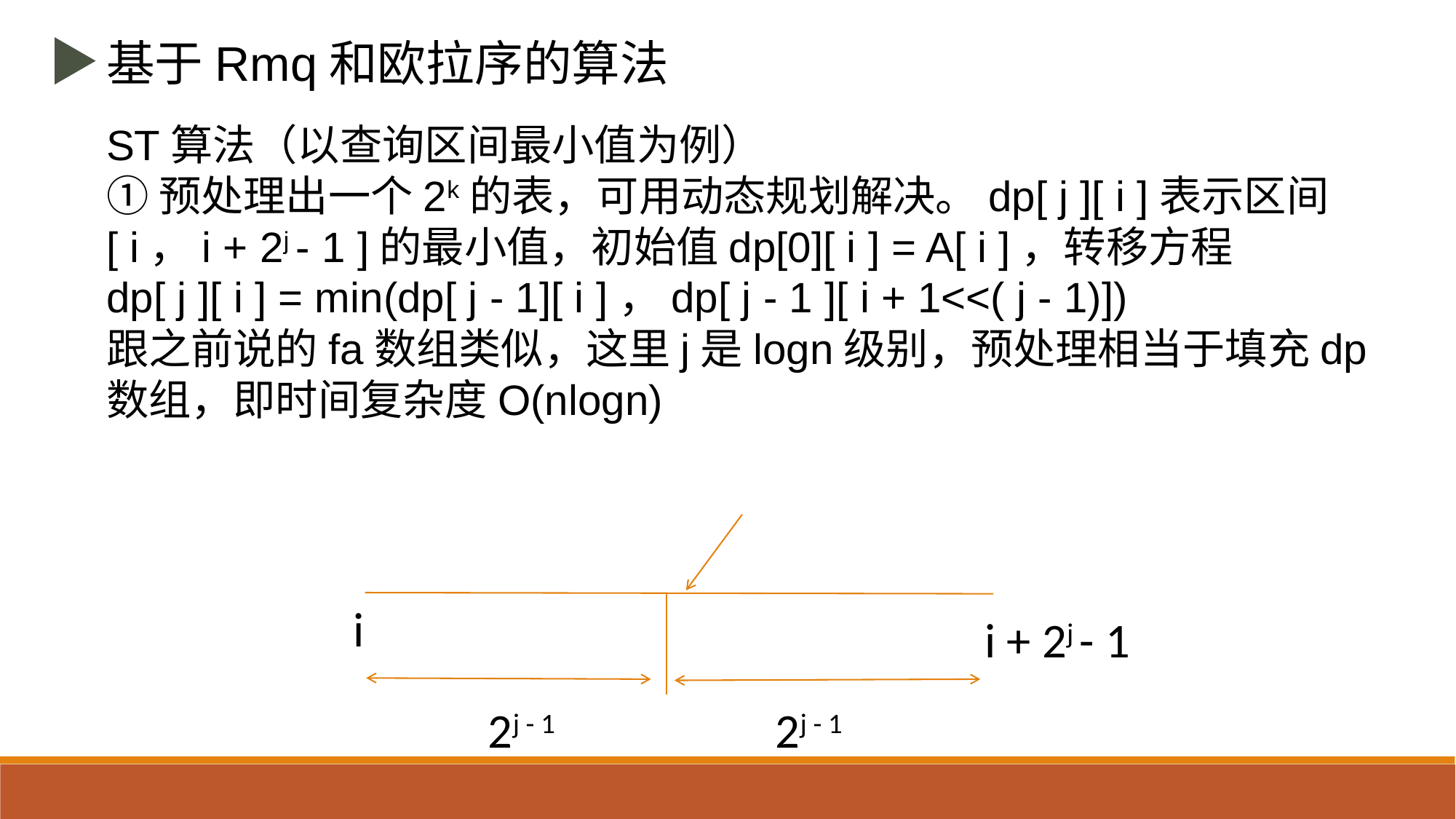

基于Rmq和欧拉序的算法

ST算法（以查询区间最小值为例）
①预处理出一个2k的表，可用动态规划解决。dp[ j ][ i ]表示区间
[ i，i + 2j - 1 ]的最小值，初始值dp[0][ i ] = A[ i ]，转移方程
dp[ j ][ i ] = min(dp[ j - 1][ i ]，dp[ j - 1 ][ i + 1<<( j - 1)])
跟之前说的fa数组类似，这里j是logn级别，预处理相当于填充dp
数组，即时间复杂度O(nlogn)
i
i + 2j - 1
2j - 1
2j - 1